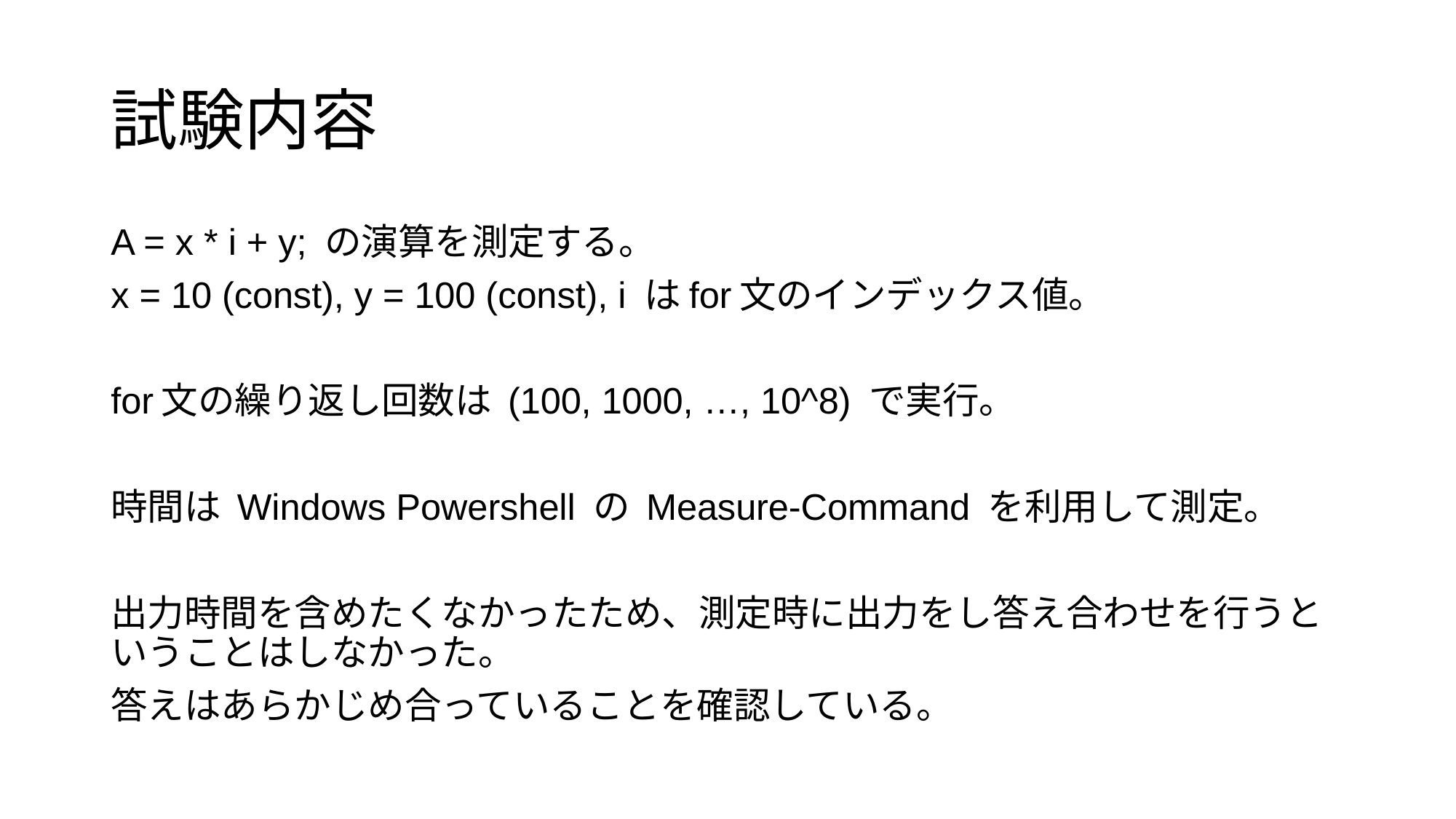

# 試験内容
A = x * i + y; の演算を測定する。
x = 10 (const), y = 100 (const), i はfor文のインデックス値。

for文の繰り返し回数は (100, 1000, …, 10^8) で実行。

時間は Windows Powershell の Measure-Command を利用して測定。

出力時間を含めたくなかったため、測定時に出力をし答え合わせを行うということはしなかった。
答えはあらかじめ合っていることを確認している。